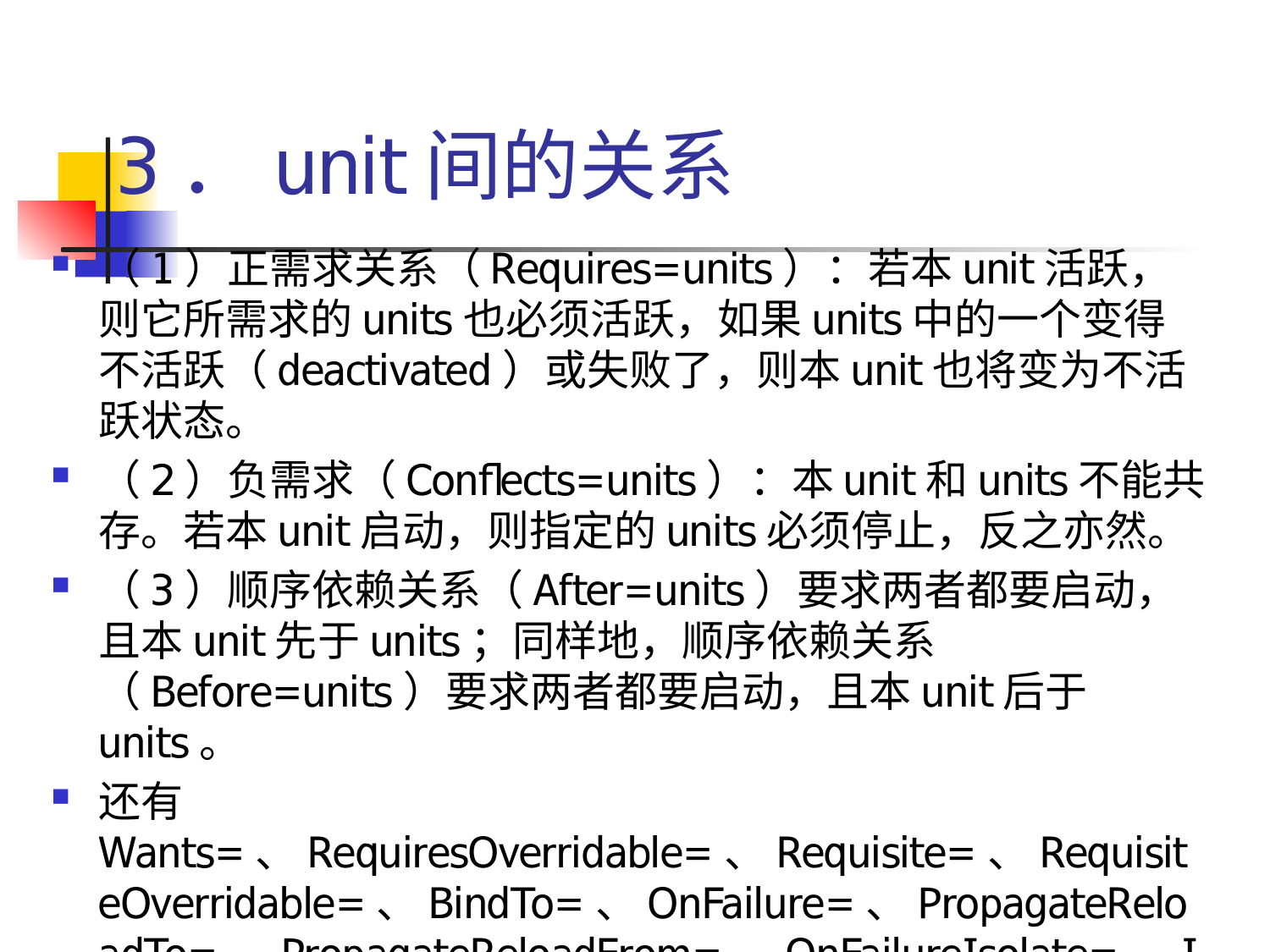

# 3．unit间的关系
（1）正需求关系（Requires=units）：若本unit活跃，则它所需求的units也必须活跃，如果units中的一个变得不活跃（deactivated）或失败了，则本unit也将变为不活跃状态。
（2）负需求（Conflects=units）：本unit和units不能共存。若本unit启动，则指定的units必须停止，反之亦然。
（3）顺序依赖关系（After=units）要求两者都要启动，且本unit先于units；同样地，顺序依赖关系（Before=units）要求两者都要启动，且本unit后于units。
还有Wants=、RequiresOverridable=、Requisite=、RequisiteOverridable=、BindTo=、OnFailure=、PropagateReloadTo=、PropagateReloadFrom=、OnFailureIsolate=、IgnoreOnIsolate=和StopWhenUnneeded=等。